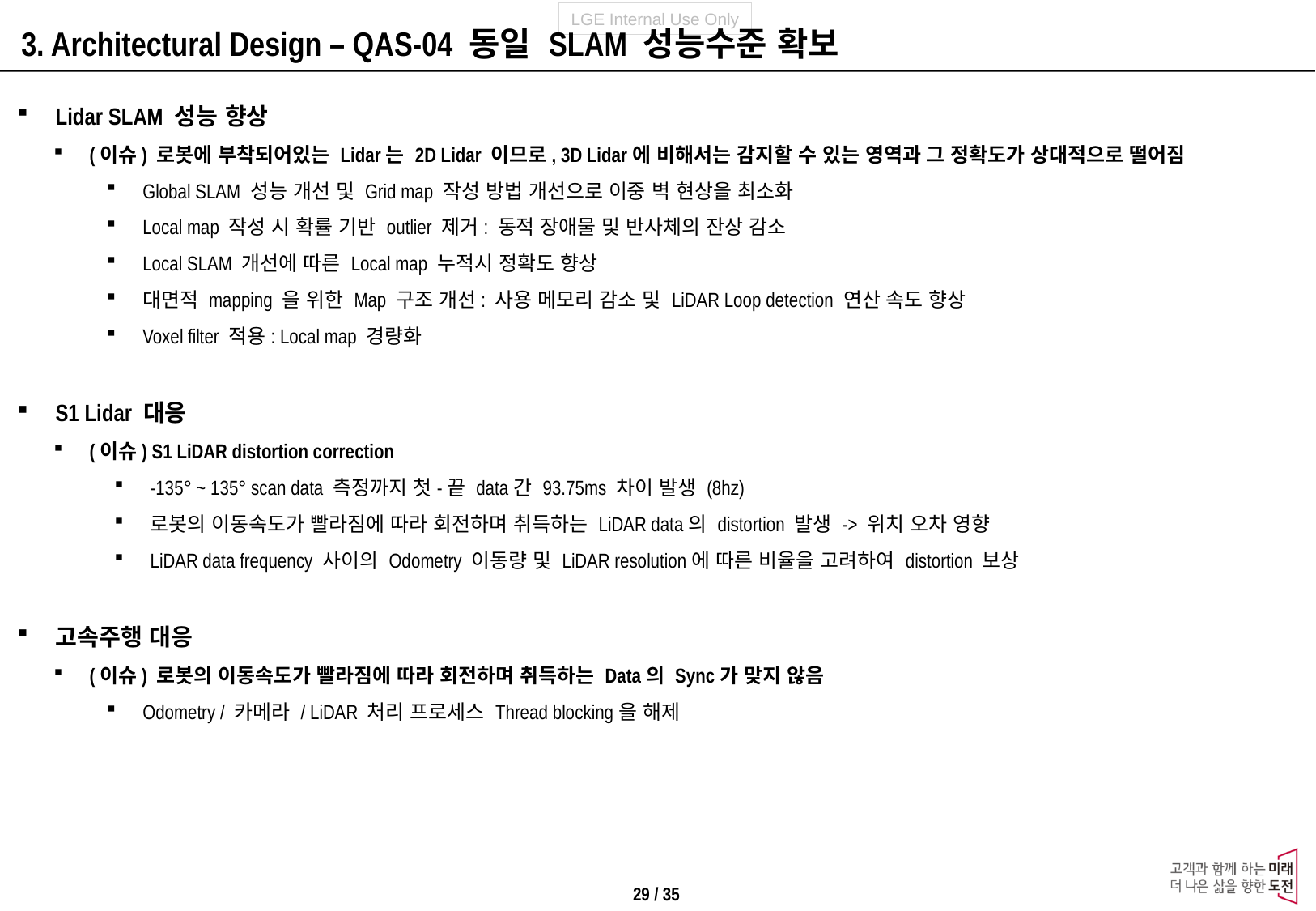

3. Architectural Design – QAS-04 동일 SLAM 성능수준 확보
Lidar SLAM 성능 향상
(이슈) 로봇에 부착되어있는 Lidar는 2D Lidar 이므로, 3D Lidar에 비해서는 감지할 수 있는 영역과 그 정확도가 상대적으로 떨어짐
Global SLAM 성능 개선 및 Grid map 작성 방법 개선으로 이중 벽 현상을 최소화
Local map 작성 시 확률 기반 outlier 제거: 동적 장애물 및 반사체의 잔상 감소
Local SLAM 개선에 따른 Local map 누적시 정확도 향상
대면적 mapping 을 위한 Map 구조 개선: 사용 메모리 감소 및 LiDAR Loop detection 연산 속도 향상
Voxel filter 적용: Local map 경량화

S1 Lidar 대응
(이슈) S1 LiDAR distortion correction
-135° ~ 135° scan data 측정까지 첫-끝 data간 93.75ms 차이 발생 (8hz)
로봇의 이동속도가 빨라짐에 따라 회전하며 취득하는 LiDAR data의 distortion 발생 -> 위치 오차 영향
LiDAR data frequency 사이의 Odometry 이동량 및 LiDAR resolution에 따른 비율을 고려하여 distortion 보상

고속주행 대응
(이슈) 로봇의 이동속도가 빨라짐에 따라 회전하며 취득하는 Data의 Sync가 맞지 않음
Odometry / 카메라 / LiDAR 처리 프로세스 Thread blocking을 해제